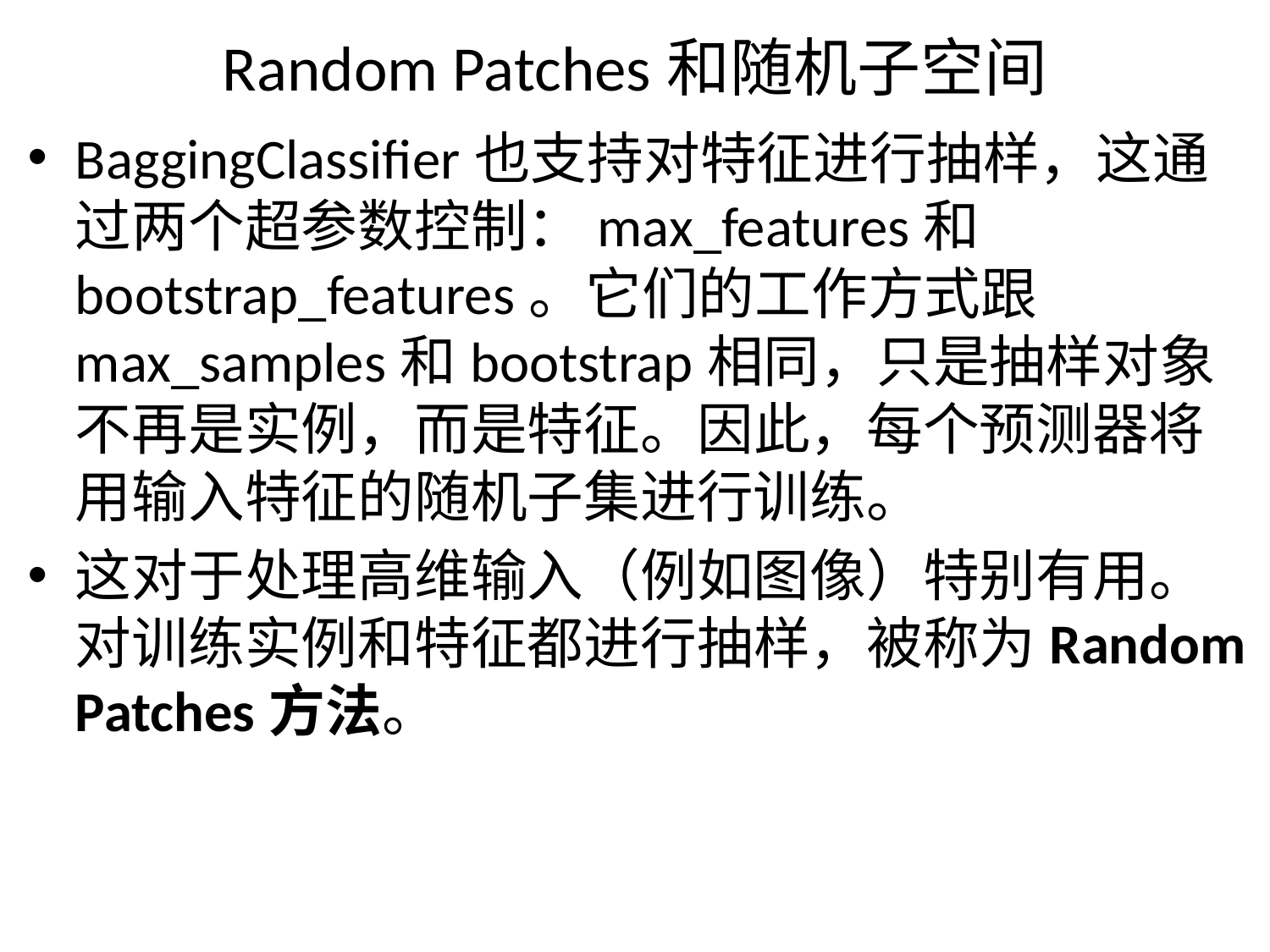

# Random Patches和随机子空间
BaggingClassifier也支持对特征进行抽样，这通过两个超参数控制：max_features和bootstrap_features。它们的工作方式跟max_samples和bootstrap相同，只是抽样对象不再是实例，而是特征。因此，每个预测器将用输入特征的随机子集进行训练。
这对于处理高维输入（例如图像）特别有用。对训练实例和特征都进行抽样，被称为Random Patches方法。